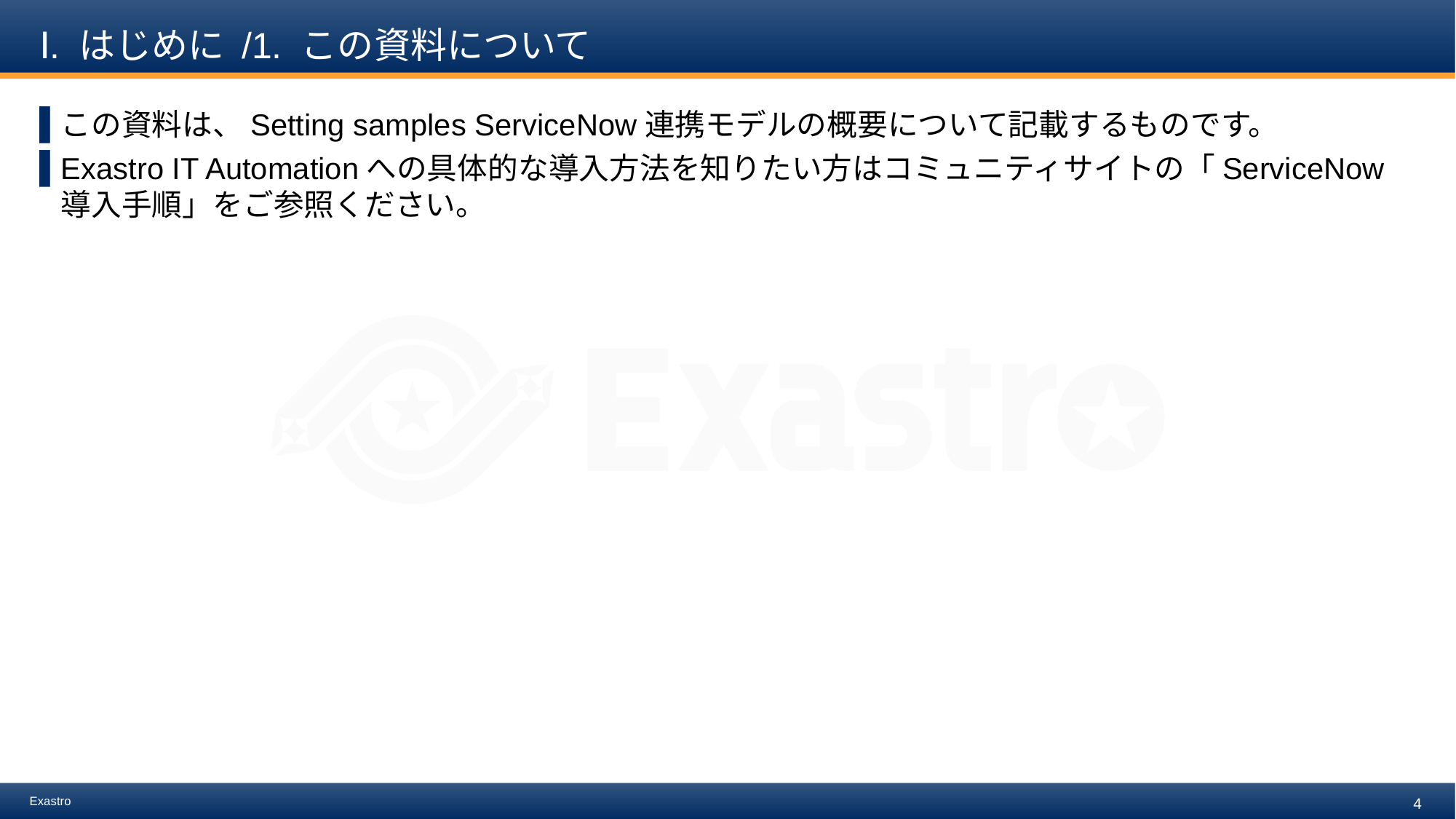

# Ⅰ. はじめに /1. この資料について
この資料は、Setting samples ServiceNow連携モデルの概要について記載するものです。
Exastro IT Automationへの具体的な導入方法を知りたい方はコミュニティサイトの「ServiceNow導入手順」をご参照ください。